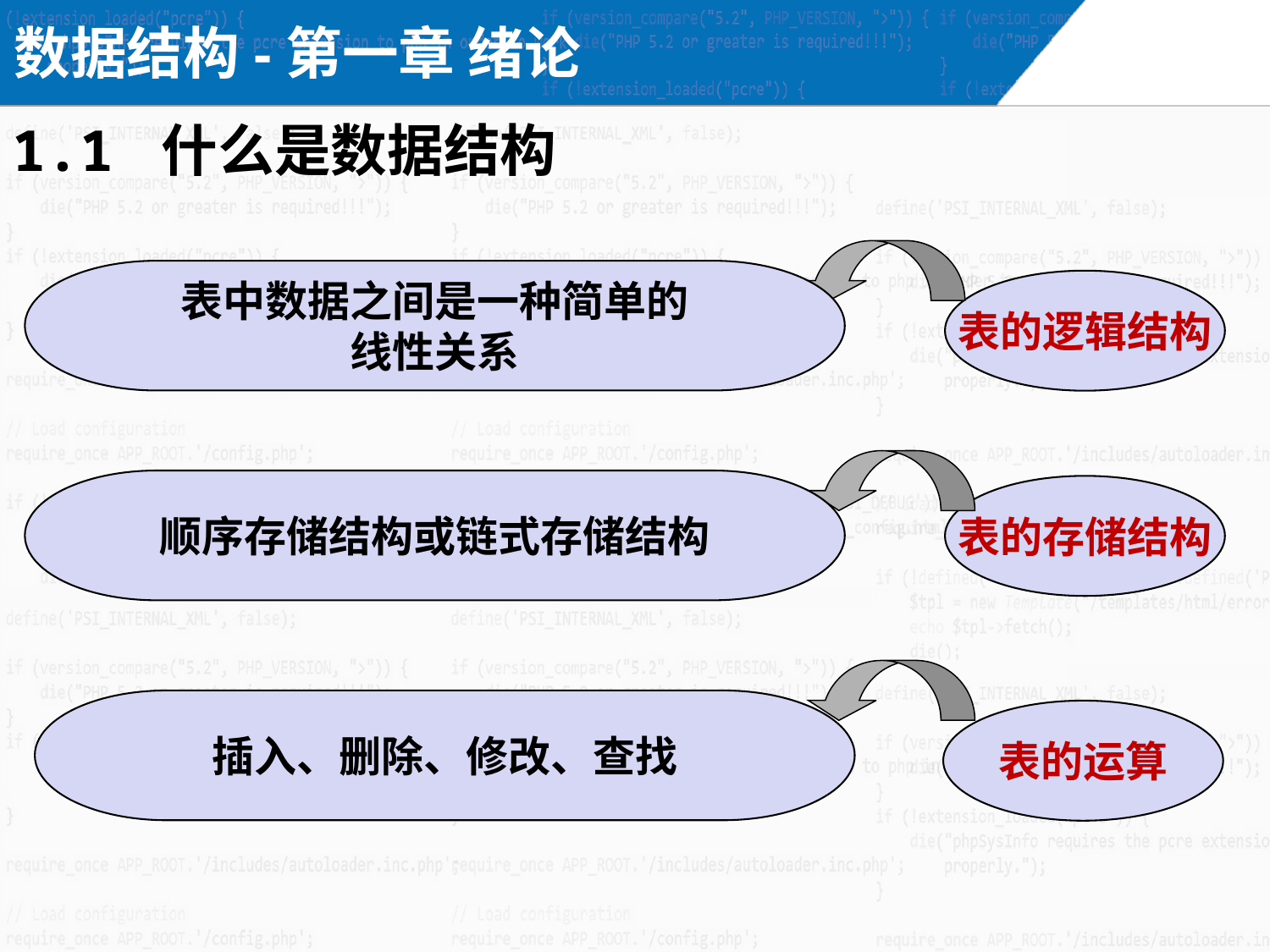

数据结构-第一章 绪论
1.1 什么是数据结构

表中数据之间是一种简单的
线性关系
表的逻辑结构

顺序存储结构或链式存储结构
表的存储结构

插入、删除、修改、查找
表的运算